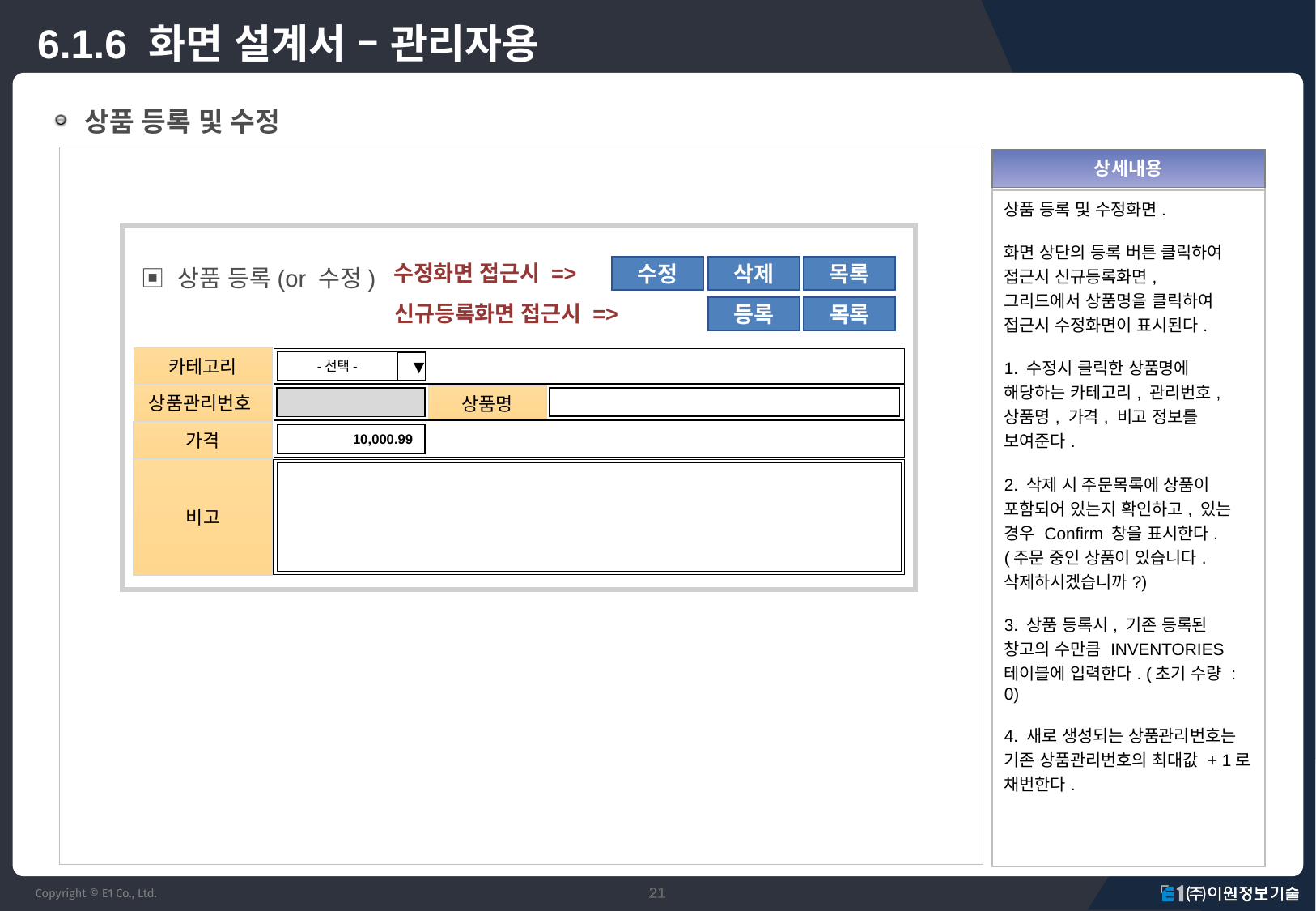

# 6.1.6 화면 설계서 – 관리자용
 상품 등록 및 수정
|  |
| --- |
|  |
| --- |
| 상품 등록 및 수정화면. 화면 상단의 등록 버튼 클릭하여 접근시 신규등록화면, 그리드에서 상품명을 클릭하여 접근시 수정화면이 표시된다. 1. 수정시 클릭한 상품명에 해당하는 카테고리, 관리번호, 상품명, 가격, 비고 정보를 보여준다. 2. 삭제 시 주문목록에 상품이 포함되어 있는지 확인하고, 있는 경우 Confirm 창을 표시한다. (주문 중인 상품이 있습니다. 삭제하시겠습니까?) 3. 상품 등록시, 기존 등록된 창고의 수만큼 INVENTORIES 테이블에 입력한다. (초기 수량 : 0) 4. 새로 생성되는 상품관리번호는 기존 상품관리번호의 최대값 + 1로 채번한다. |
상세내용

수정화면 접근시 =>
▣ 상품 등록(or 수정)
수정
삭제
목록
신규등록화면 접근시 =>
등록
목록
카테고리

-선택-
▼

상품관리번호
상품명

가격
10,000.99
비고
file upload
file upload
21
21